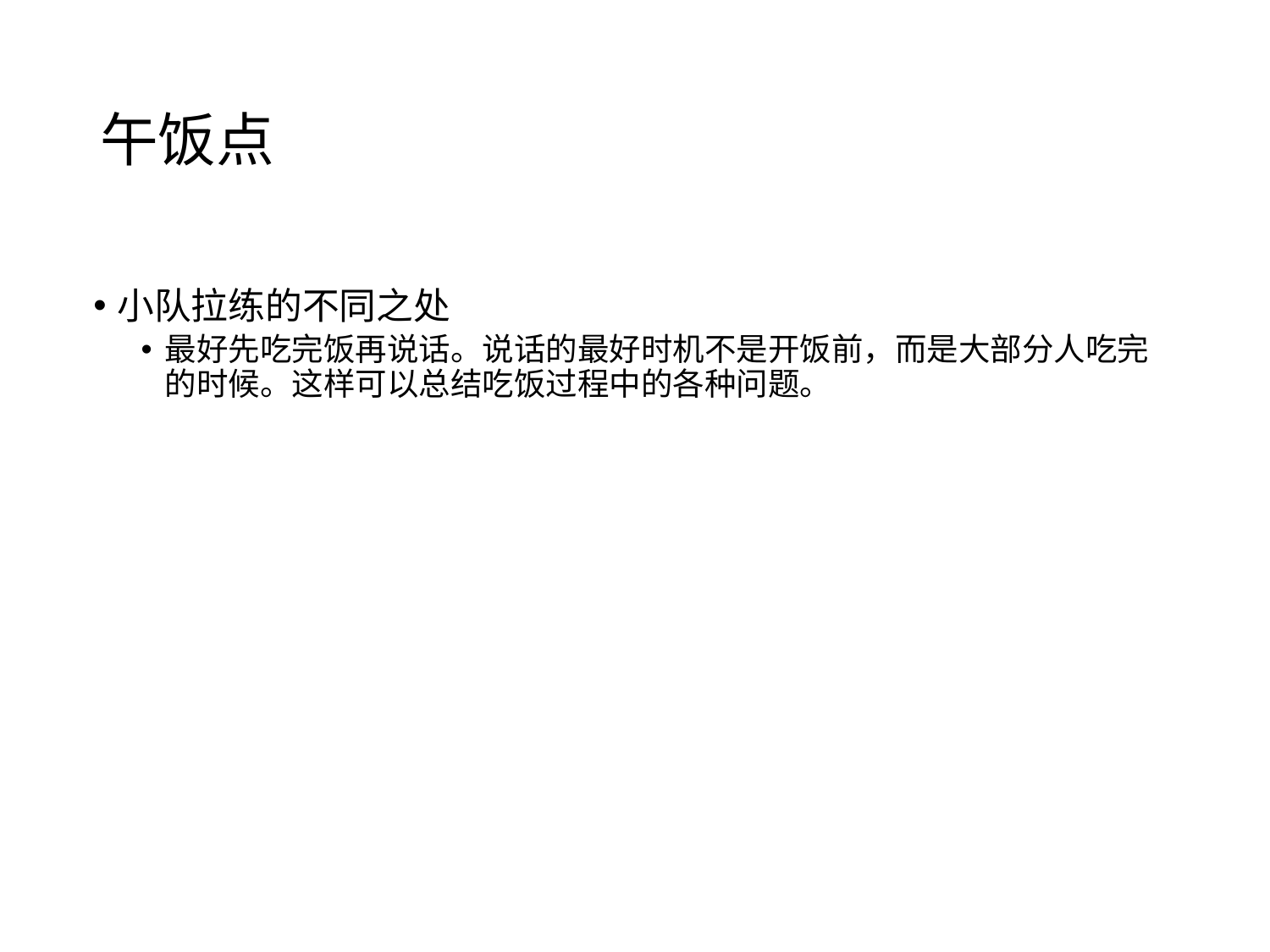

# 午饭点
小队拉练的不同之处
最好先吃完饭再说话。说话的最好时机不是开饭前，而是大部分人吃完的时候。这样可以总结吃饭过程中的各种问题。